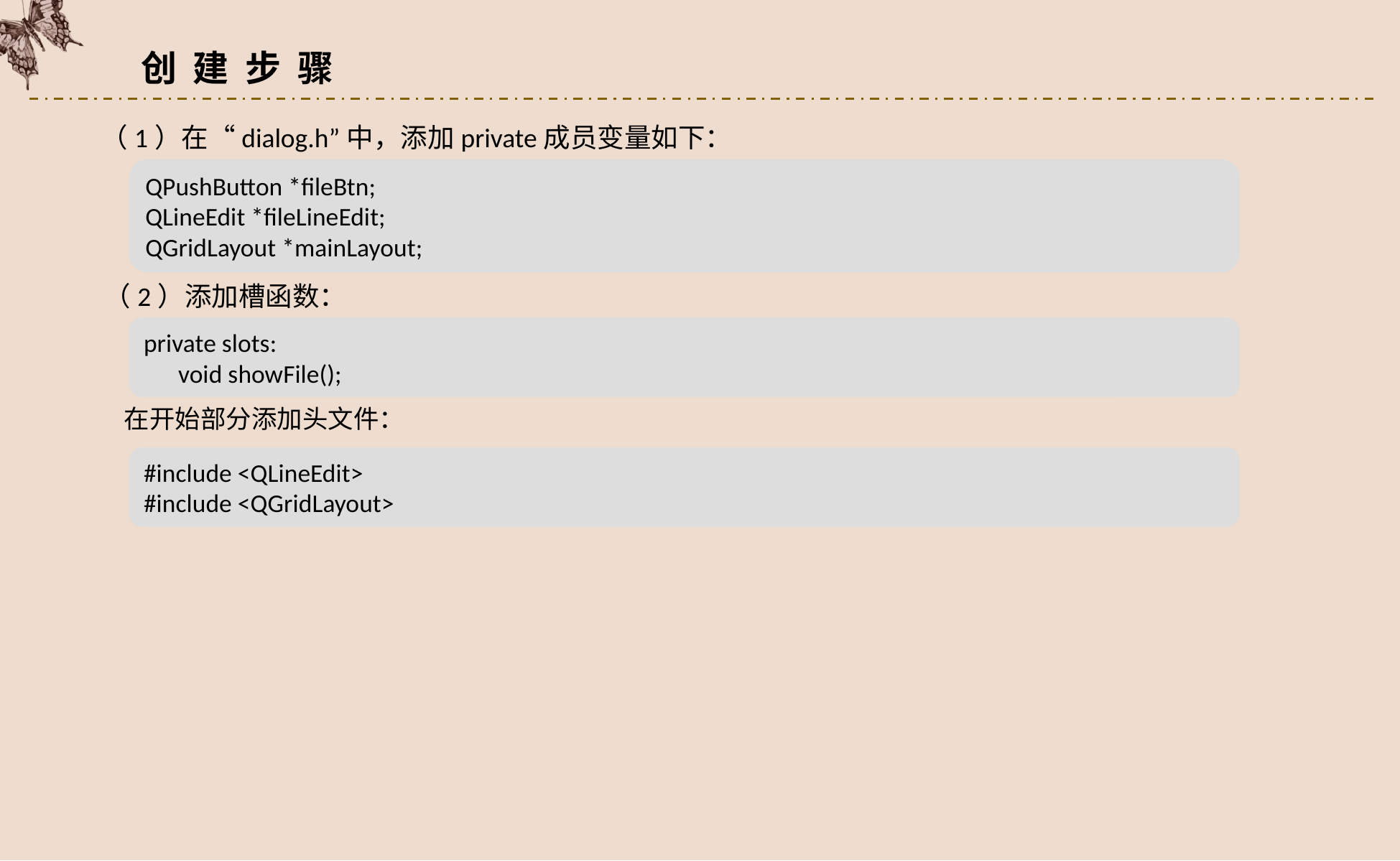

创  建  步  骤
（1）在“dialog.h”中，添加private成员变量如下：
QPushButton *fileBtn;
QLineEdit *fileLineEdit;
QGridLayout *mainLayout;
（2）添加槽函数：
private slots:
      void showFile();
在开始部分添加头文件：
#include <QLineEdit>
#include <QGridLayout>